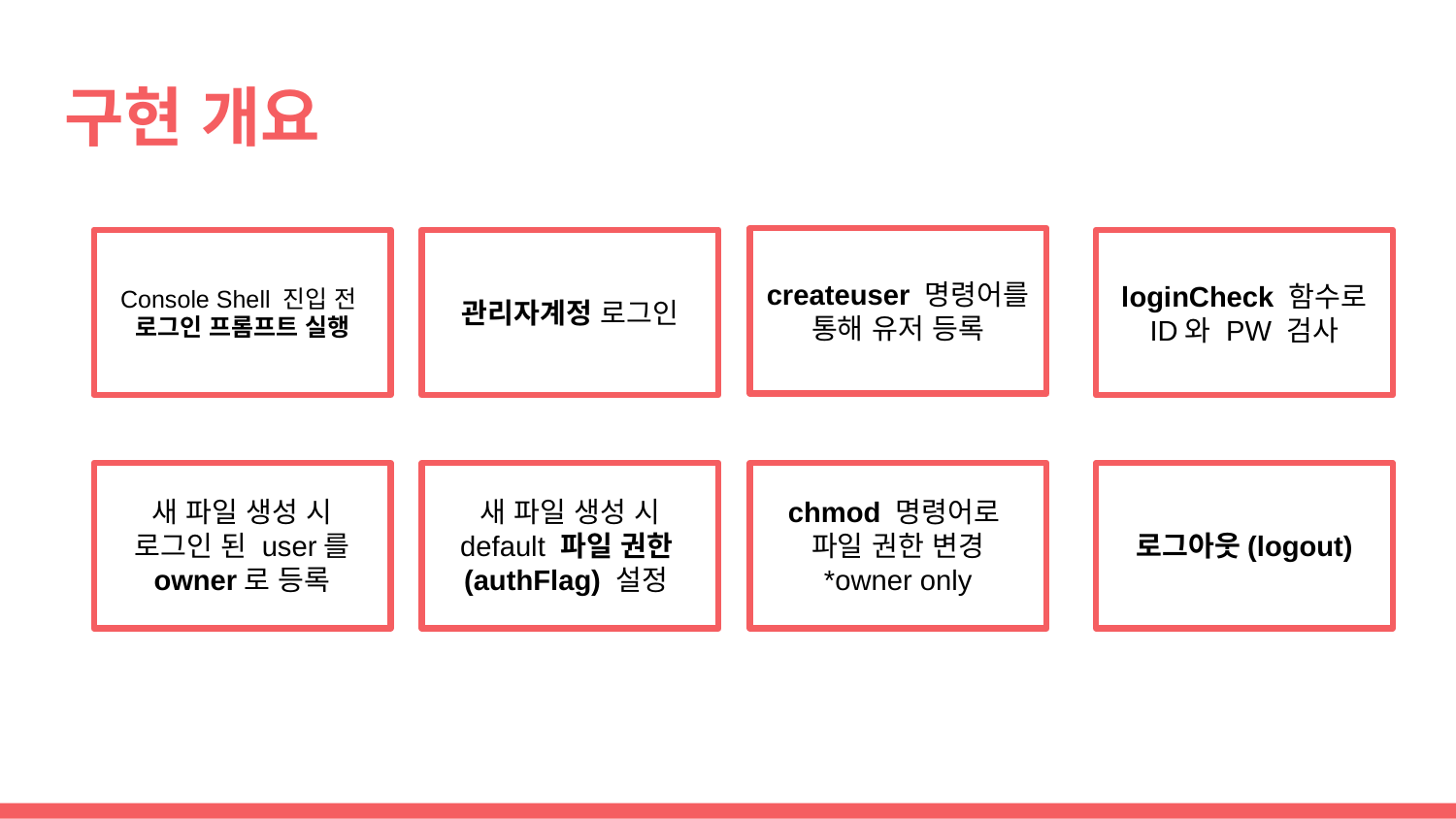

# 구현 개요
createuser 명령어를
통해 유저 등록
Console Shell 진입 전
로그인 프롬프트 실행
관리자계정 로그인
loginCheck 함수로
ID와 PW 검사
새 파일 생성 시
로그인 된 user를 owner로 등록
새 파일 생성 시
default 파일 권한(authFlag) 설정
chmod 명령어로
파일 권한 변경
*owner only
로그아웃(logout)